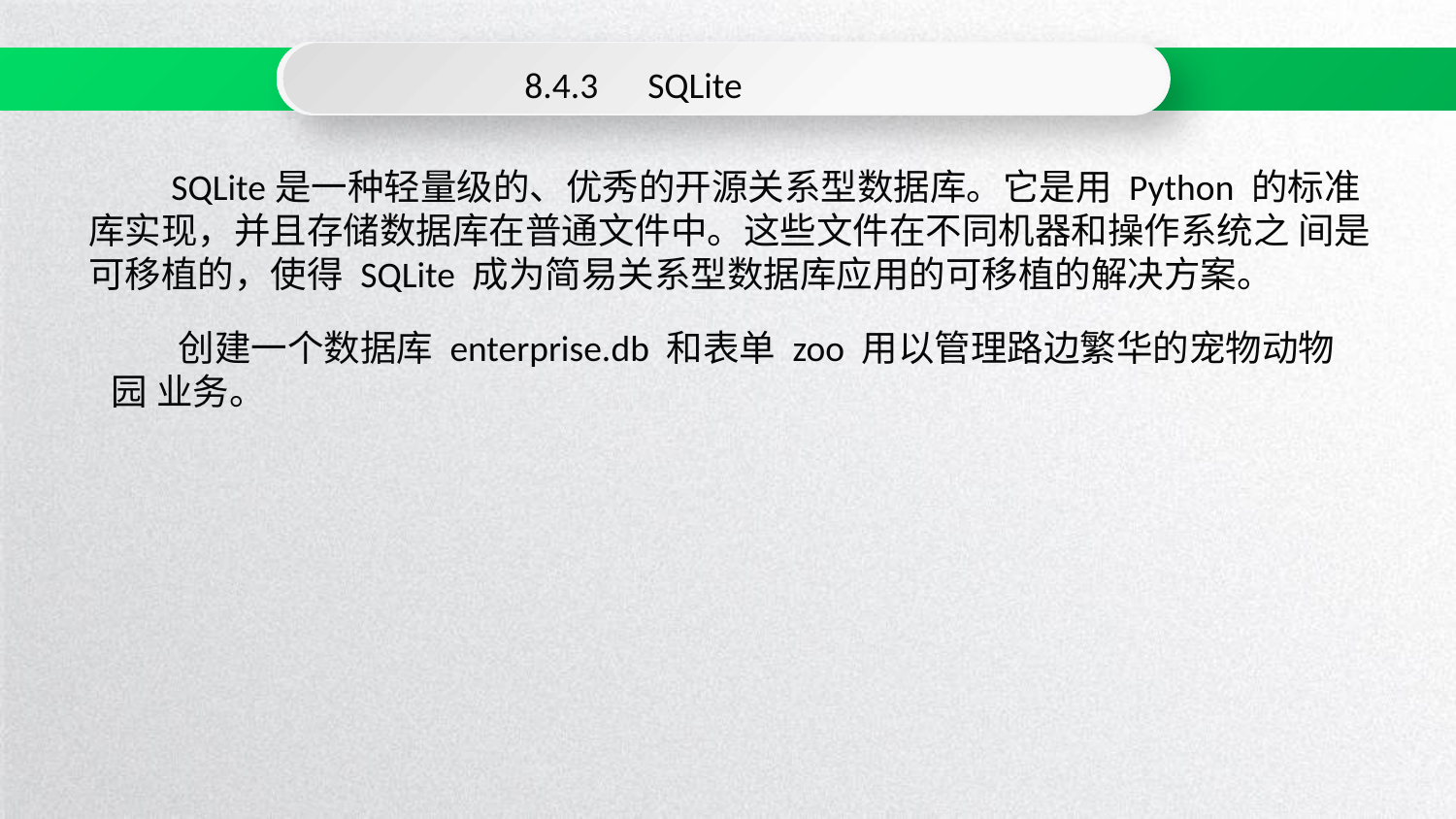

8.4.3      SQLite
          SQLite是一种轻量级的、优秀的开源关系型数据库。它是用 Python 的标准库实现，并且存储数据库在普通文件中。这些文件在不同机器和操作系统之 间是可移植的，使得 SQLite 成为简易关系型数据库应用的可移植的解决方案。

       创建一个数据库 enterprise.db 和表单 zoo 用以管理路边繁华的宠物动物园 业务。